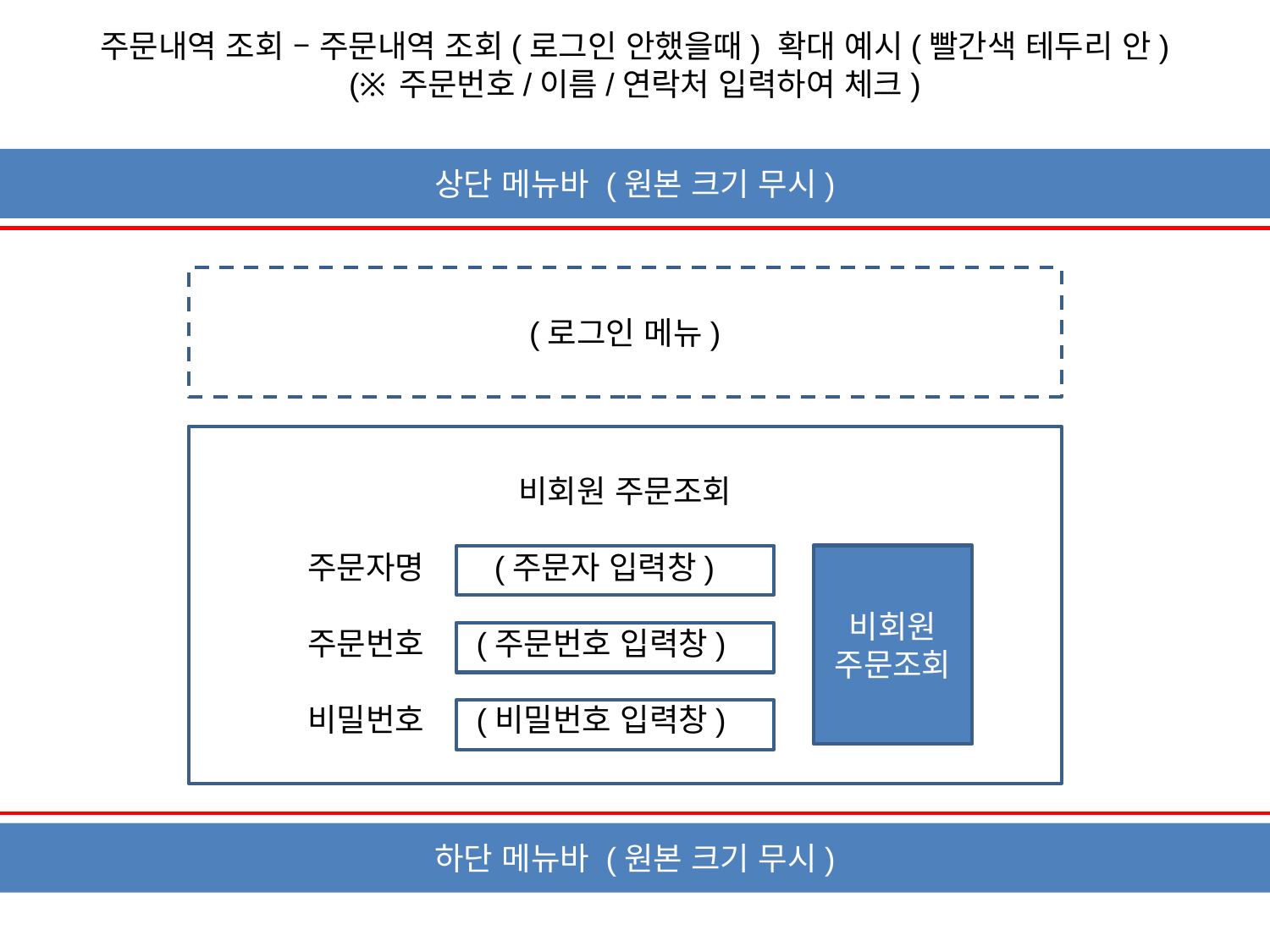

주문내역 조회 – 주문내역 조회(로그인 안했을때) 확대 예시(빨간색 테두리 안)
(※주문번호/이름/연락처 입력하여 체크)
상단 메뉴바 (원본 크기 무시)

(로그인 메뉴)
비회원 주문조회

주문자명       (주문자 입력창)

주문번호     (주문번호 입력창)

비밀번호     (비밀번호 입력창)
비회원
주문조회

하단 메뉴바 (원본 크기 무시)